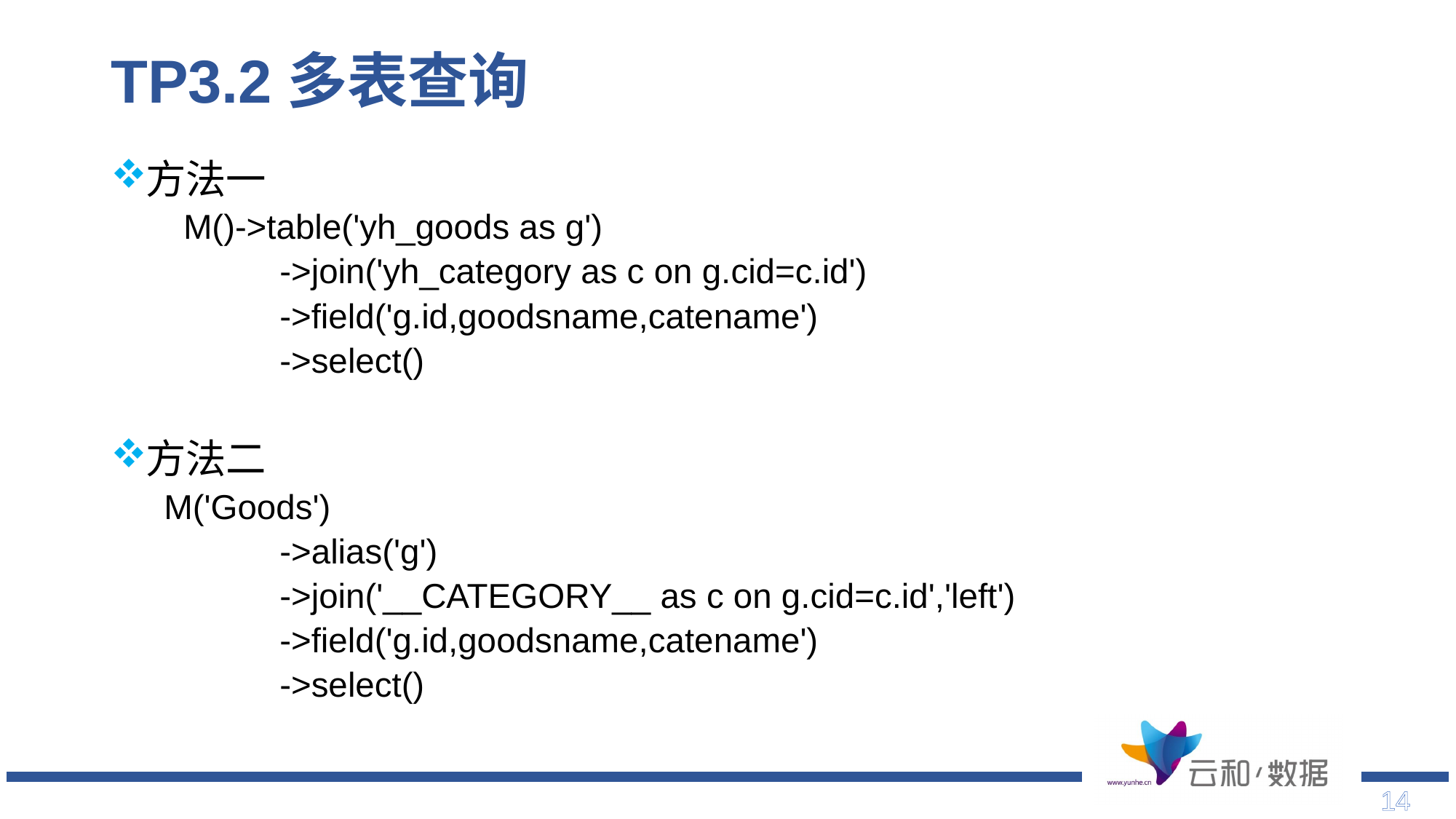

# TP3.2多表查询
方法一
  M()->table('yh_goods as g')
            ->join('yh_category as c on g.cid=c.id')
            ->field('g.id,goodsname,catename')
            ->select()

方法二
M('Goods')
            ->alias('g')
            ->join('__CATEGORY__ as c on g.cid=c.id','left')
            ->field('g.id,goodsname,catename')
            ->select()